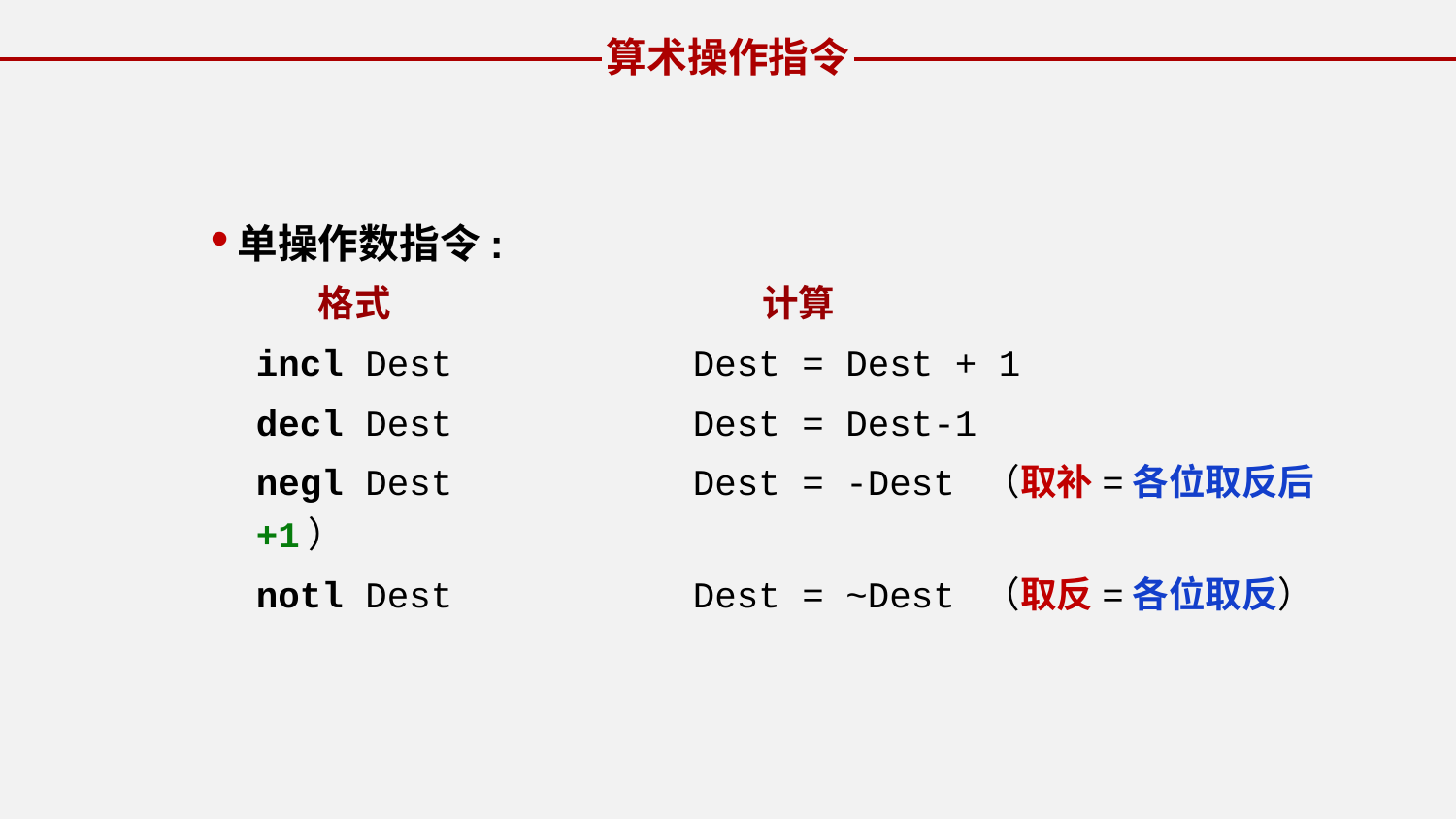

算术操作指令
单操作数指令:
            格式                                             计算
incl Dest		Dest = Dest + 1
decl Dest		Dest = Dest-1
negl Dest		Dest = -Dest	（取补=各位取反后+1）
notl Dest		Dest = ~Dest	（取反=各位取反）